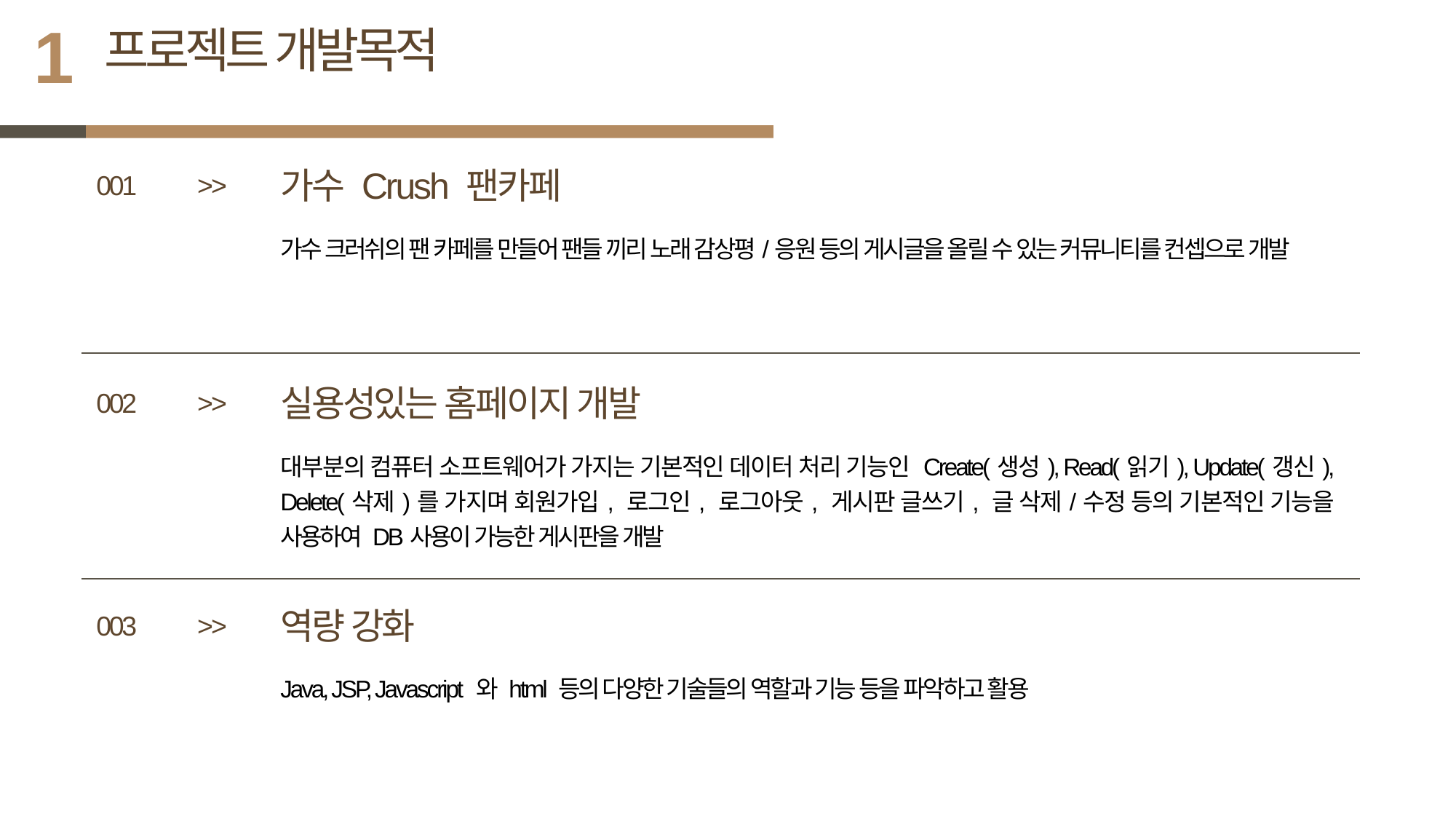

1
프로젝트 개발목적

가수 Crush 팬카페
001
>>
가수 크러쉬의 팬 카페를 만들어 팬들 끼리 노래 감상평/응원 등의 게시글을 올릴 수 있는 커뮤니티를 컨셉으로 개발
실용성있는 홈페이지 개발
002
>>
대부분의 컴퓨터 소프트웨어가 가지는 기본적인 데이터 처리 기능인 Create(생성), Read(읽기), Update(갱신), Delete(삭제)를 가지며 회원가입, 로그인, 로그아웃, 게시판 글쓰기, 글 삭제/수정 등의 기본적인 기능을 사용하여 DB사용이 가능한 게시판을 개발
역량 강화
003
>>
Java, JSP, Javascript 와 html 등의 다양한 기술들의 역할과 기능 등을 파악하고 활용